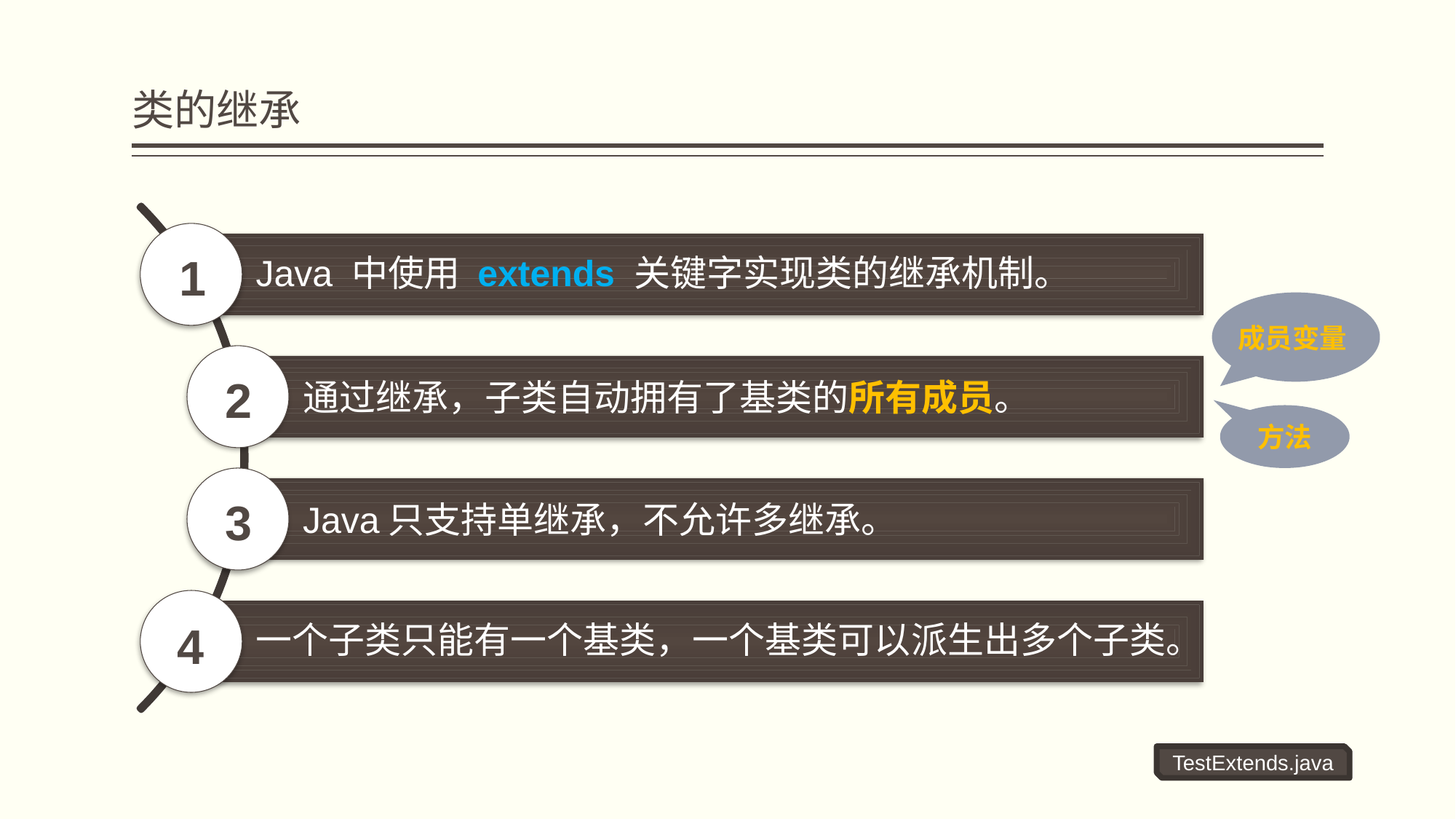

# 类的继承
Java 中使用 extends 关键字实现类的继承机制。
通过继承，子类自动拥有了基类的所有成员。
Java只支持单继承，不允许多继承。
一个子类只能有一个基类，一个基类可以派生出多个子类。
1
2
3
4

成员变量
方法
TestExtends.java